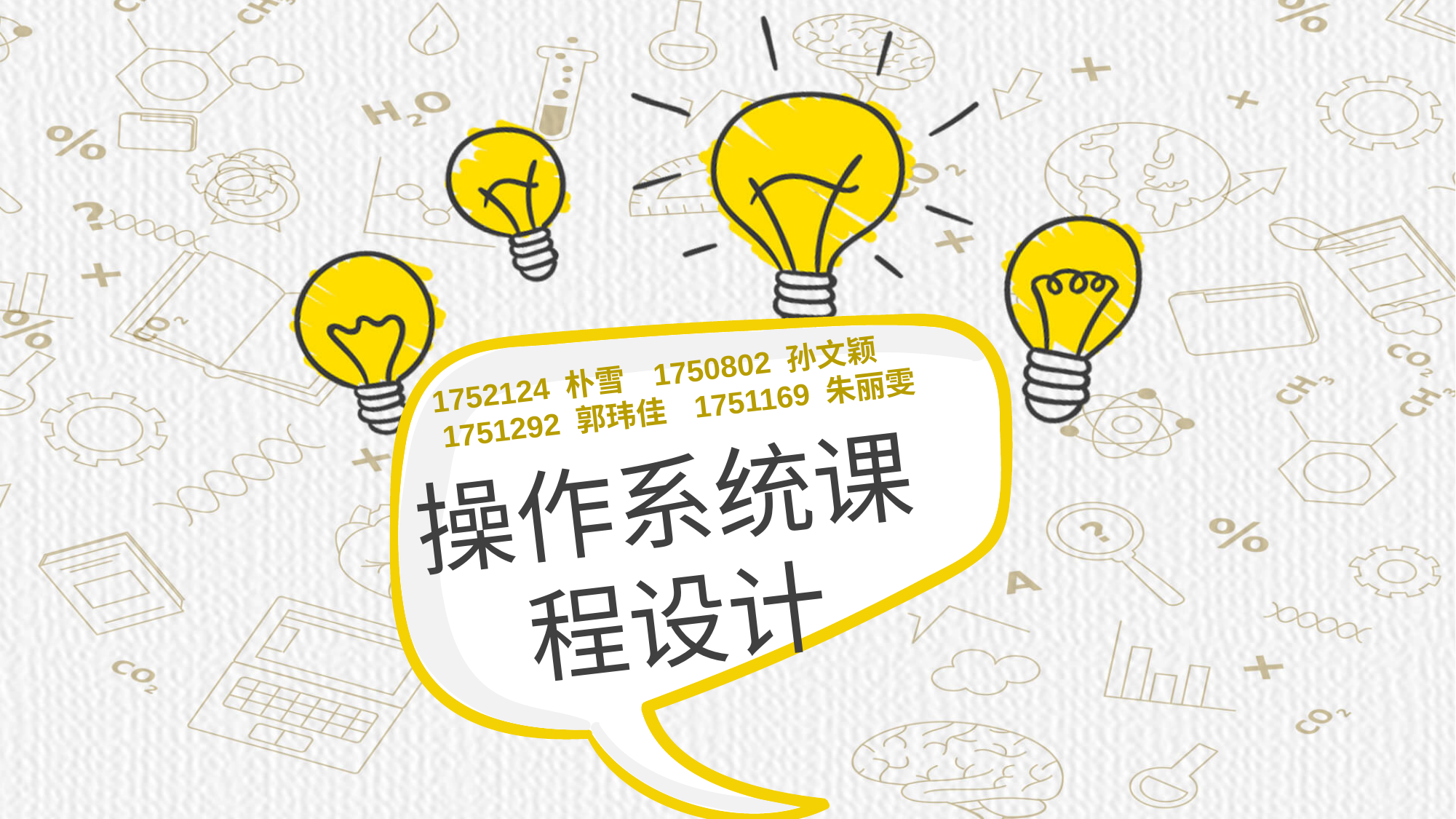

1752124 朴雪   1750802 孙文颖
1751292 郭玮佳   1751169 朱丽雯

操作系统课程设计